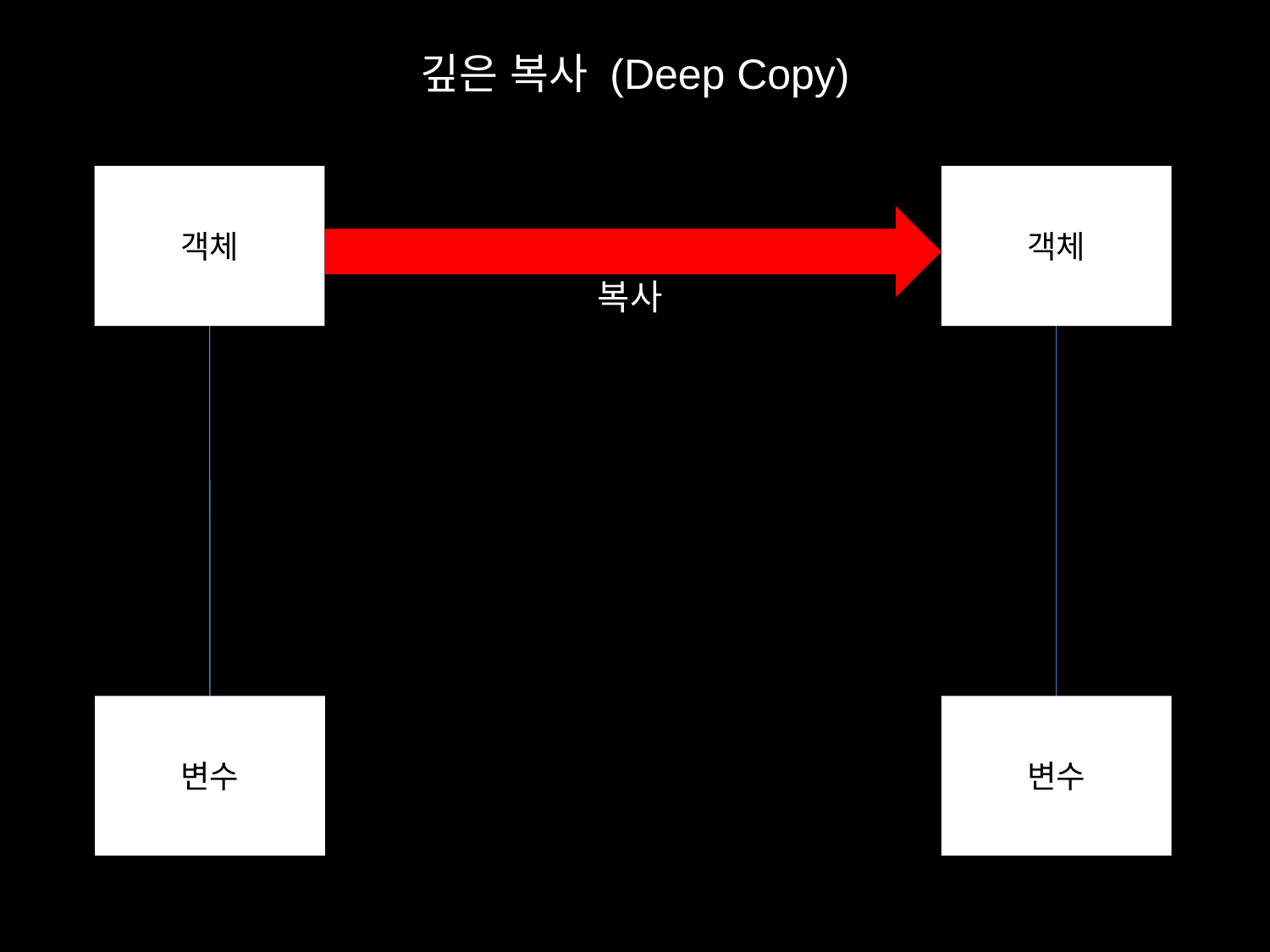

# 깊은 복사 (Deep Copy)
객체
객체

복사
변수
변수